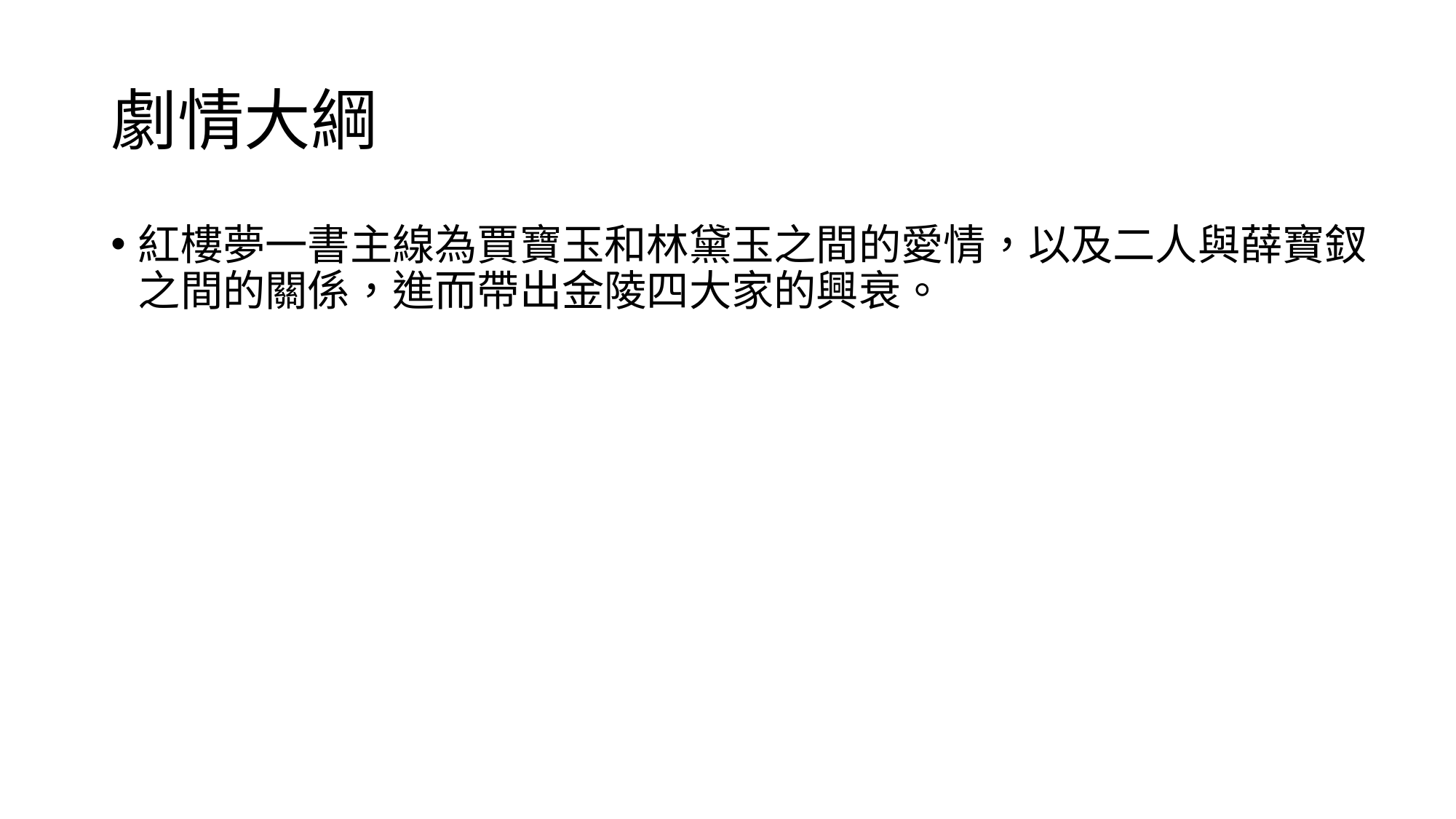

# 劇情大綱
紅樓夢一書主線為賈寶玉和林黛玉之間的愛情，以及二人與薛寶釵之間的關係，進而帶出金陵四大家的興衰。